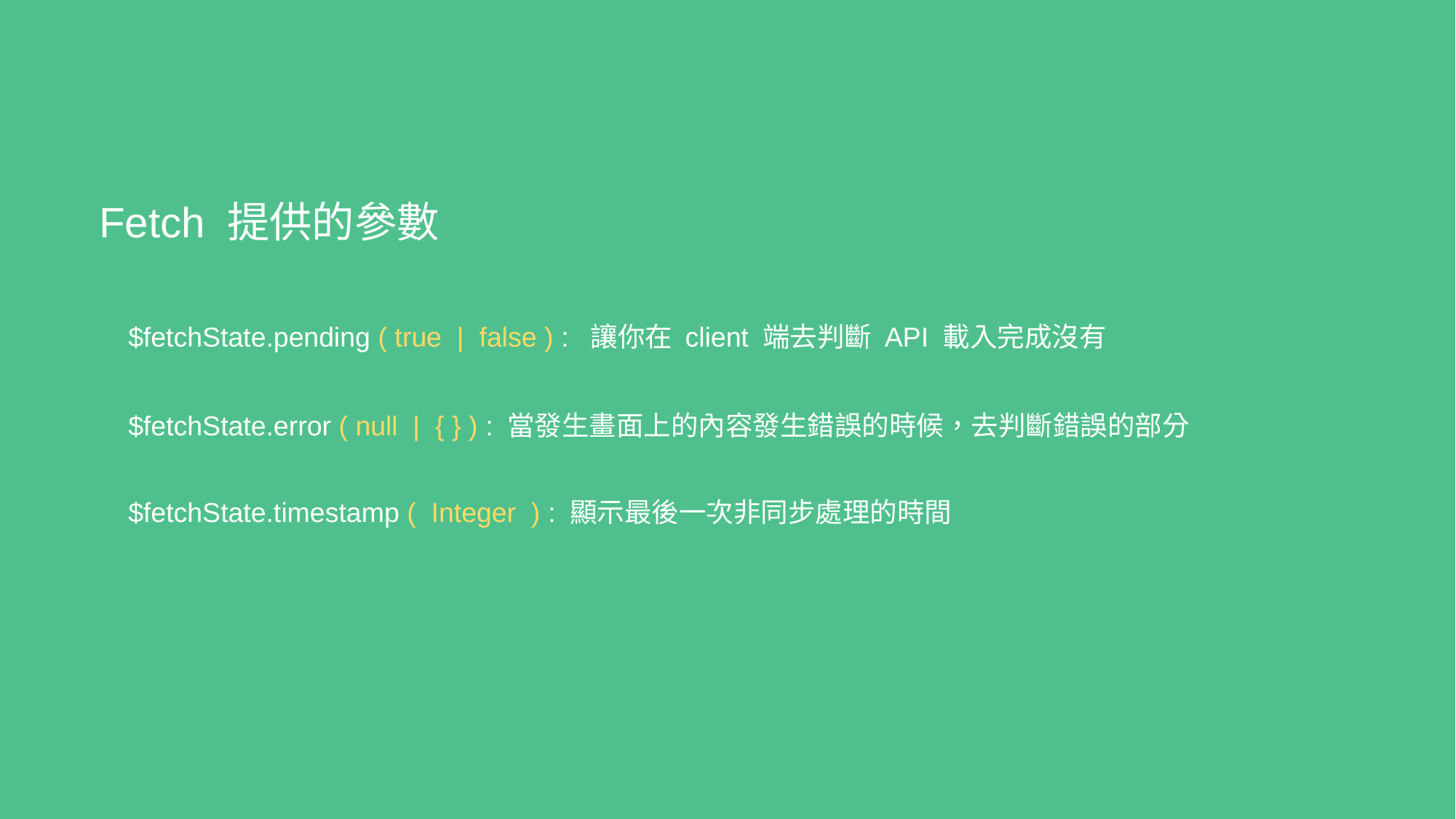

# Fetch 提供的參數
$fetchState.pending ( true  |  false ) :  讓你在 client 端去判斷 API 載入完成沒有
$fetchState.error ( null  |  { } ) : 當發生畫面上的內容發生錯誤的時候，去判斷錯誤的部分
$fetchState.timestamp (  Integer  ) : 顯示最後一次非同步處理的時間